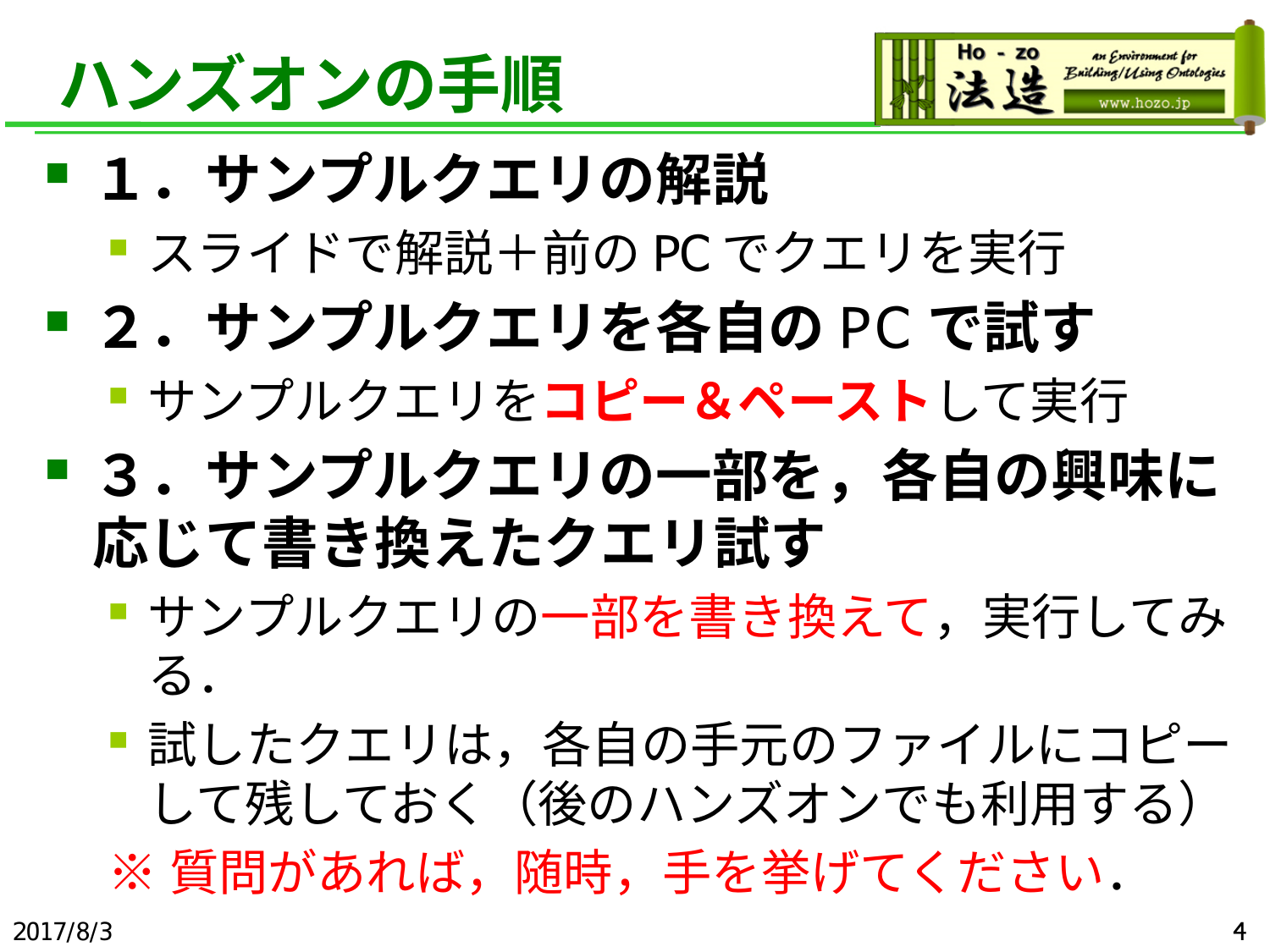

# ハンズオンの手順
１．サンプルクエリの解説
スライドで解説＋前のPCでクエリを実行
２．サンプルクエリを各自のPCで試す
サンプルクエリをコピー＆ペーストして実行
３．サンプルクエリの一部を，各自の興味に応じて書き換えたクエリ試す
サンプルクエリの一部を書き換えて，実行してみる．
試したクエリは，各自の手元のファイルにコピーして残しておく（後のハンズオンでも利用する）
※質問があれば，随時，手を挙げてください．
2017/8/3
4